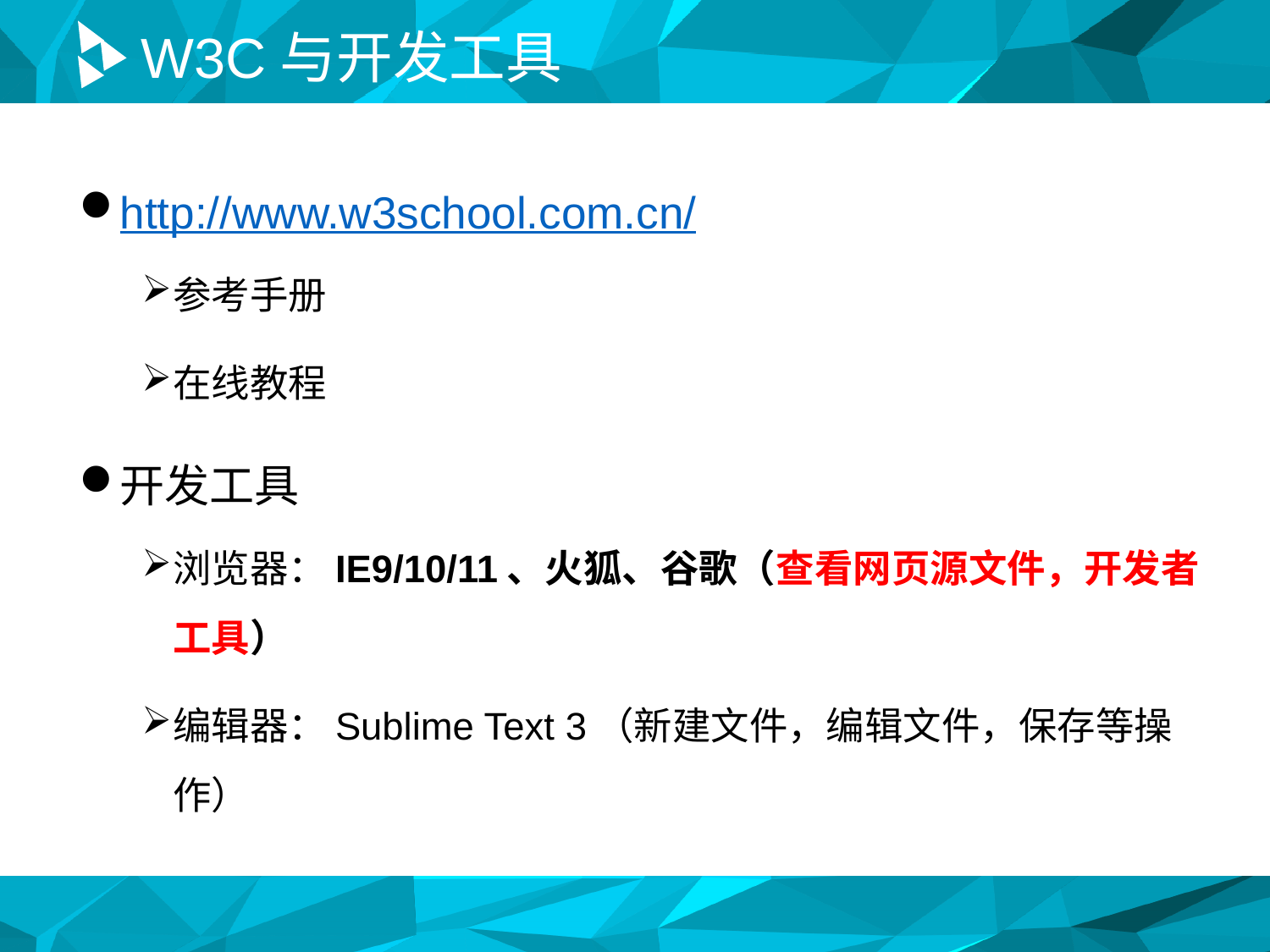

# W3C与开发工具
http://www.w3school.com.cn/
参考手册
在线教程
开发工具
浏览器：IE9/10/11、火狐、谷歌（查看网页源文件，开发者工具）
编辑器：Sublime Text 3（新建文件，编辑文件，保存等操作）